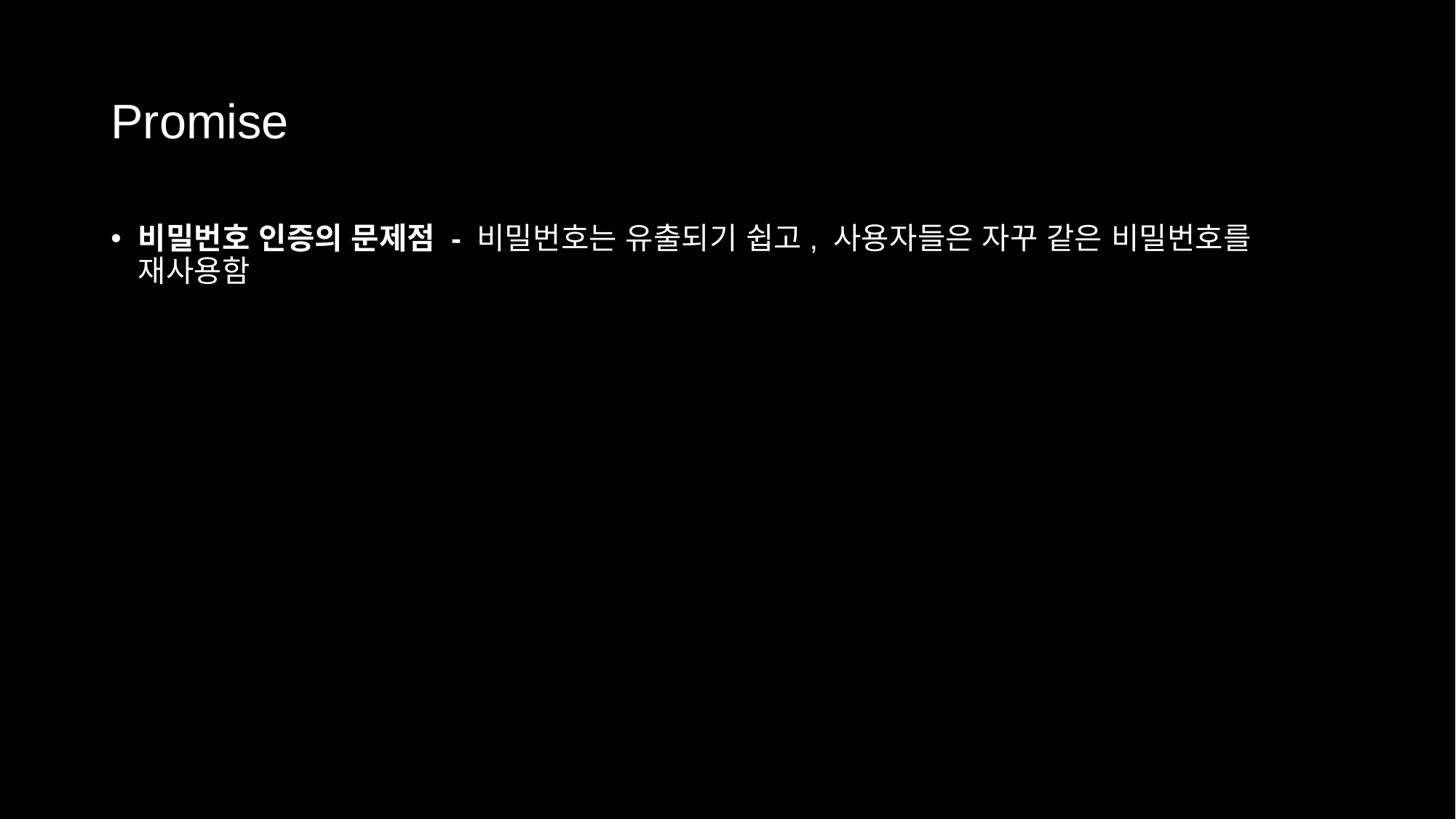

# Promise
비밀번호 인증의 문제점 - 비밀번호는 유출되기 쉽고, 사용자들은 자꾸 같은 비밀번호를 재사용함